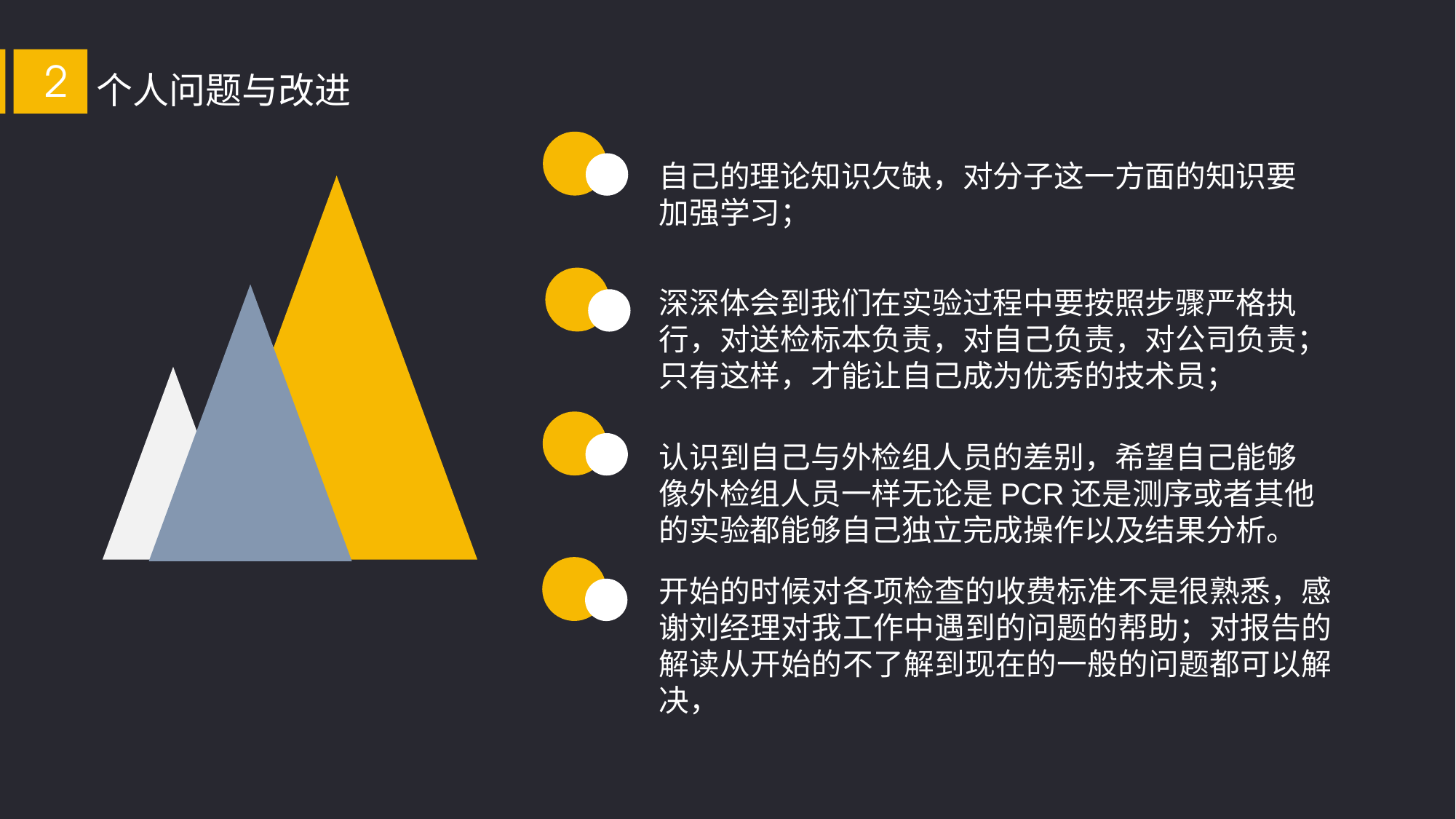

2
个人问题与改进

自己的理论知识欠缺，对分子这一方面的知识要加强学习；

深深体会到我们在实验过程中要按照步骤严格执行，对送检标本负责，对自己负责，对公司负责；只有这样，才能让自己成为优秀的技术员；

认识到自己与外检组人员的差别，希望自己能够像外检组人员一样无论是PCR还是测序或者其他的实验都能够自己独立完成操作以及结果分析。

开始的时候对各项检查的收费标准不是很熟悉，感谢刘经理对我工作中遇到的问题的帮助；对报告的解读从开始的不了解到现在的一般的问题都可以解决，